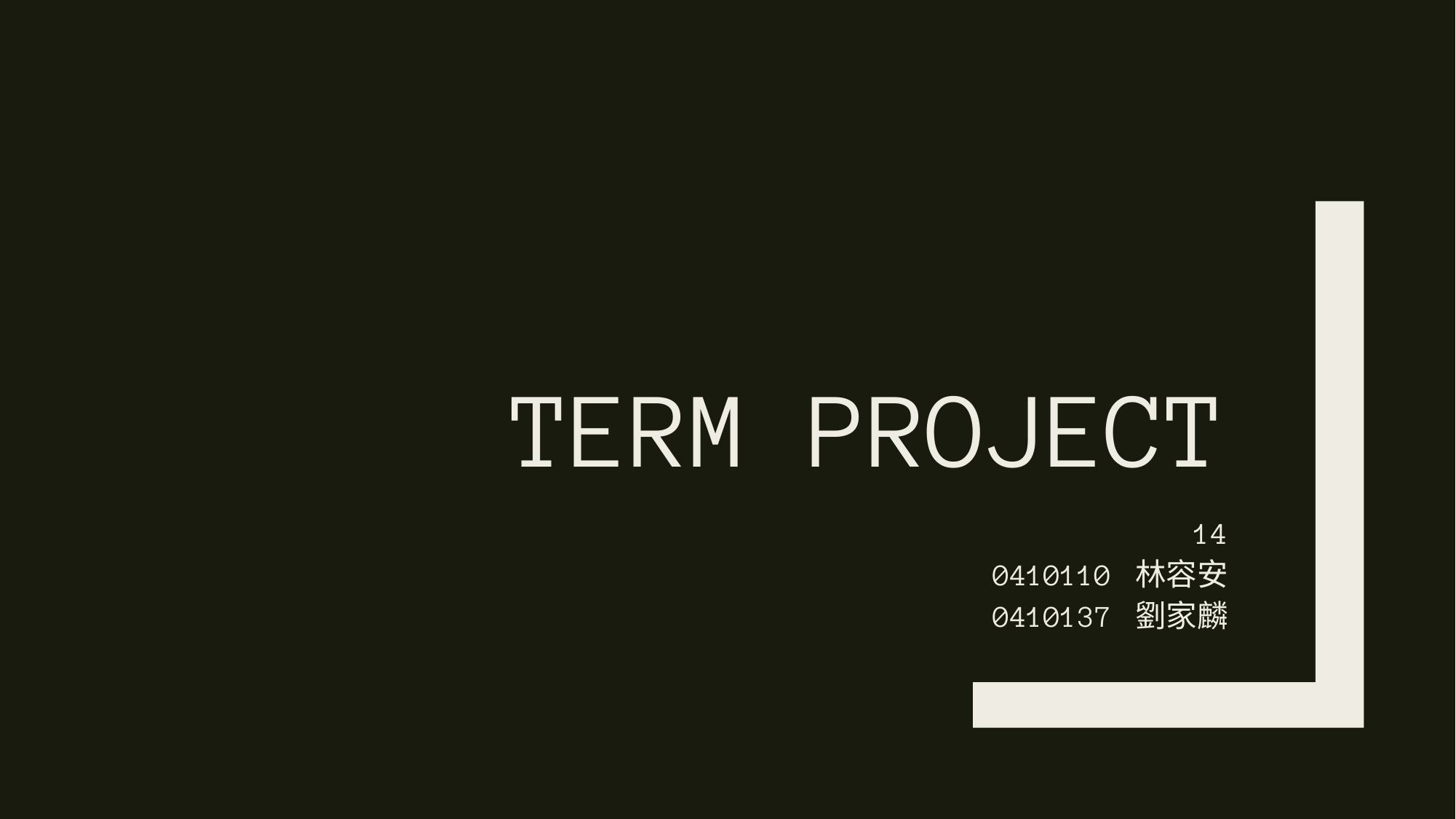

# Term Project
14
0410110 林容安
0410137 劉家麟